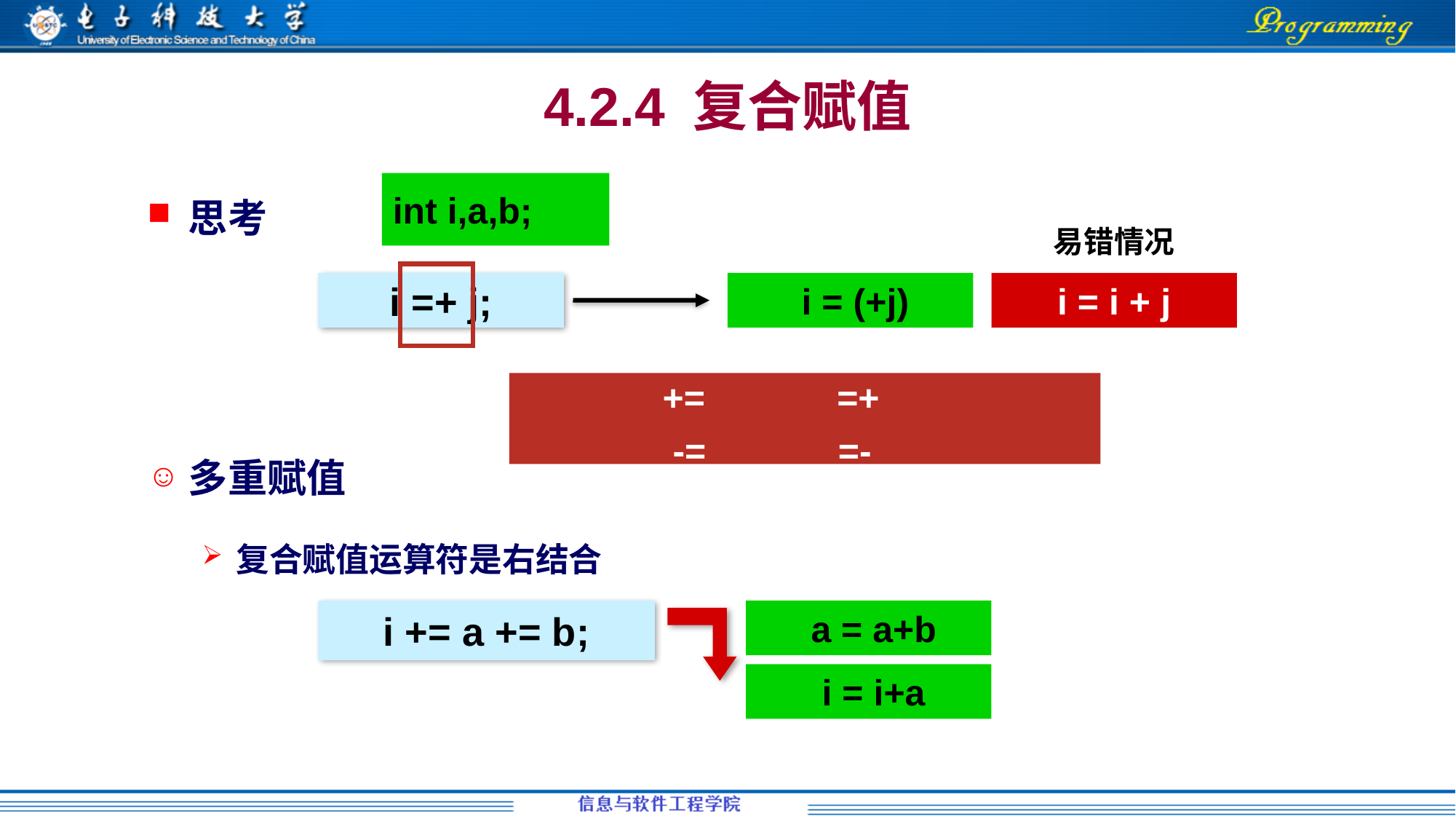

4.2.4 复合赋值
思考

多重赋值
复合赋值运算符是右结合
int i,a,b;
易错情况

i =+ j;
 i = (+j)
i = i + j

              +=             =+
               -=             =-
 a = a+b
i += a += b;

 i = i+a